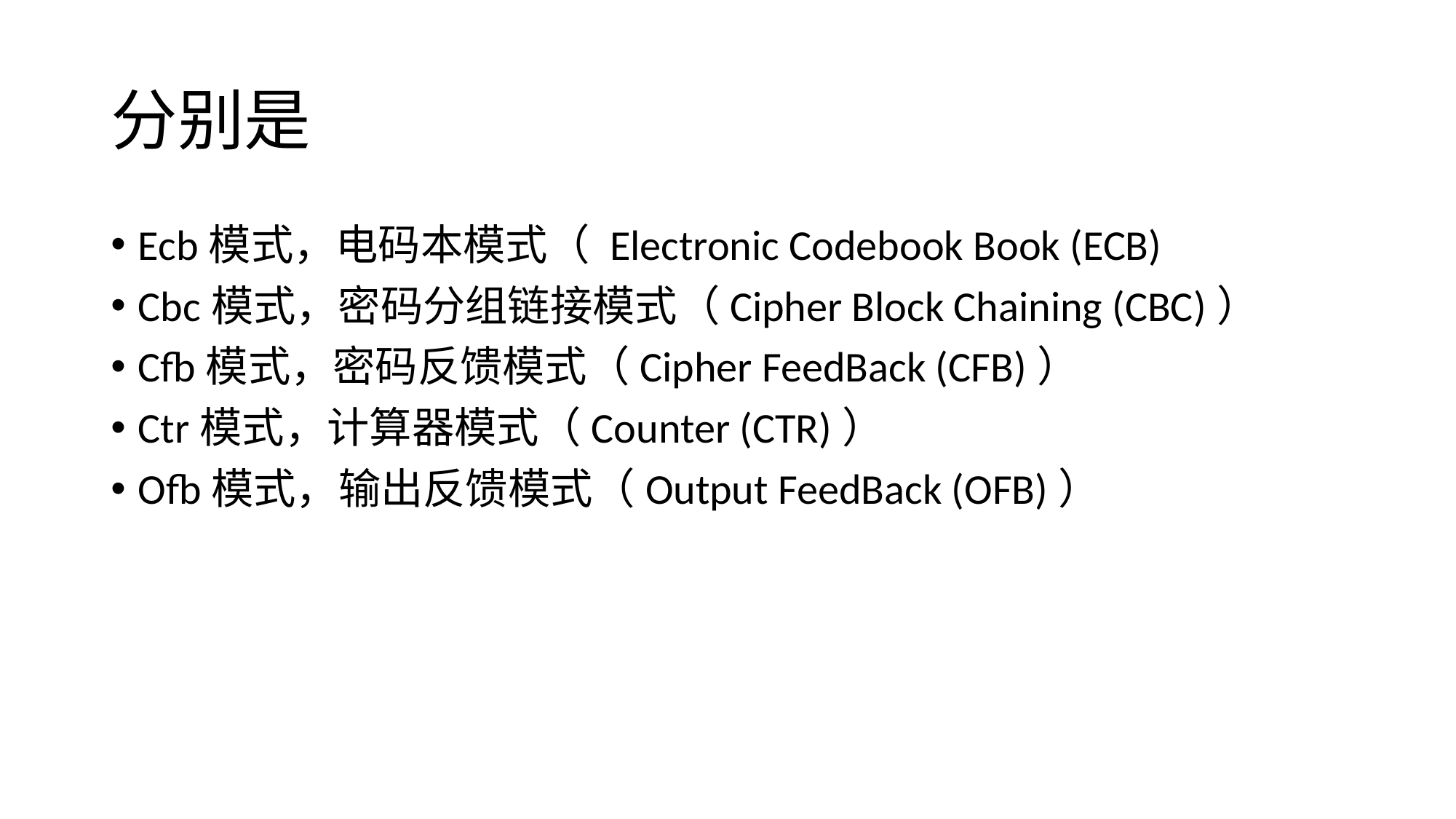

# 分别是
Ecb模式，电码本模式（ Electronic Codebook Book (ECB)
Cbc模式，密码分组链接模式（Cipher Block Chaining (CBC)）
Cfb模式，密码反馈模式（Cipher FeedBack (CFB)）
Ctr模式，计算器模式（Counter (CTR)）
Ofb模式，输出反馈模式（Output FeedBack (OFB)）